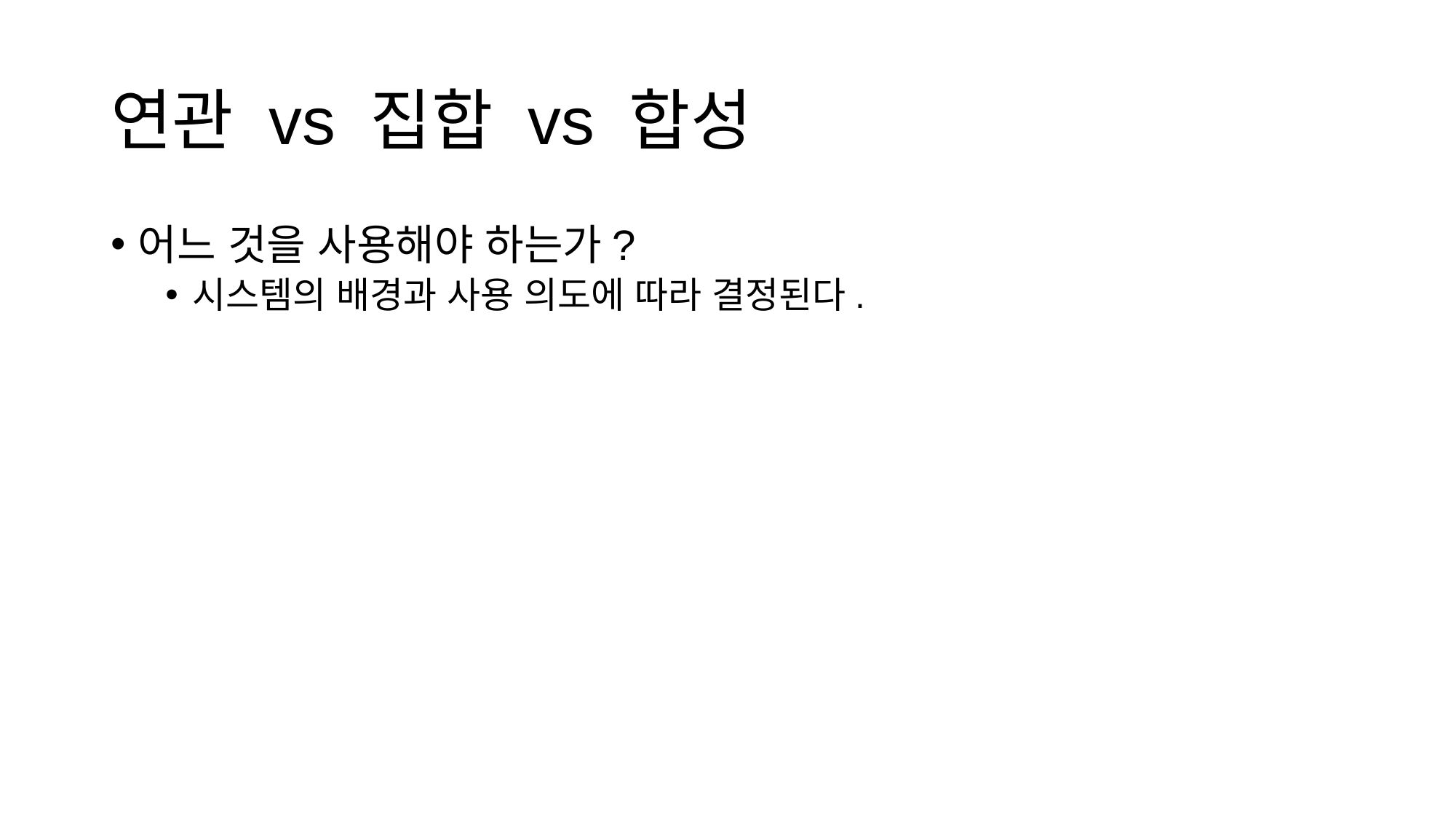

# 연관 vs 집합 vs 합성
어느 것을 사용해야 하는가?
시스템의 배경과 사용 의도에 따라 결정된다.